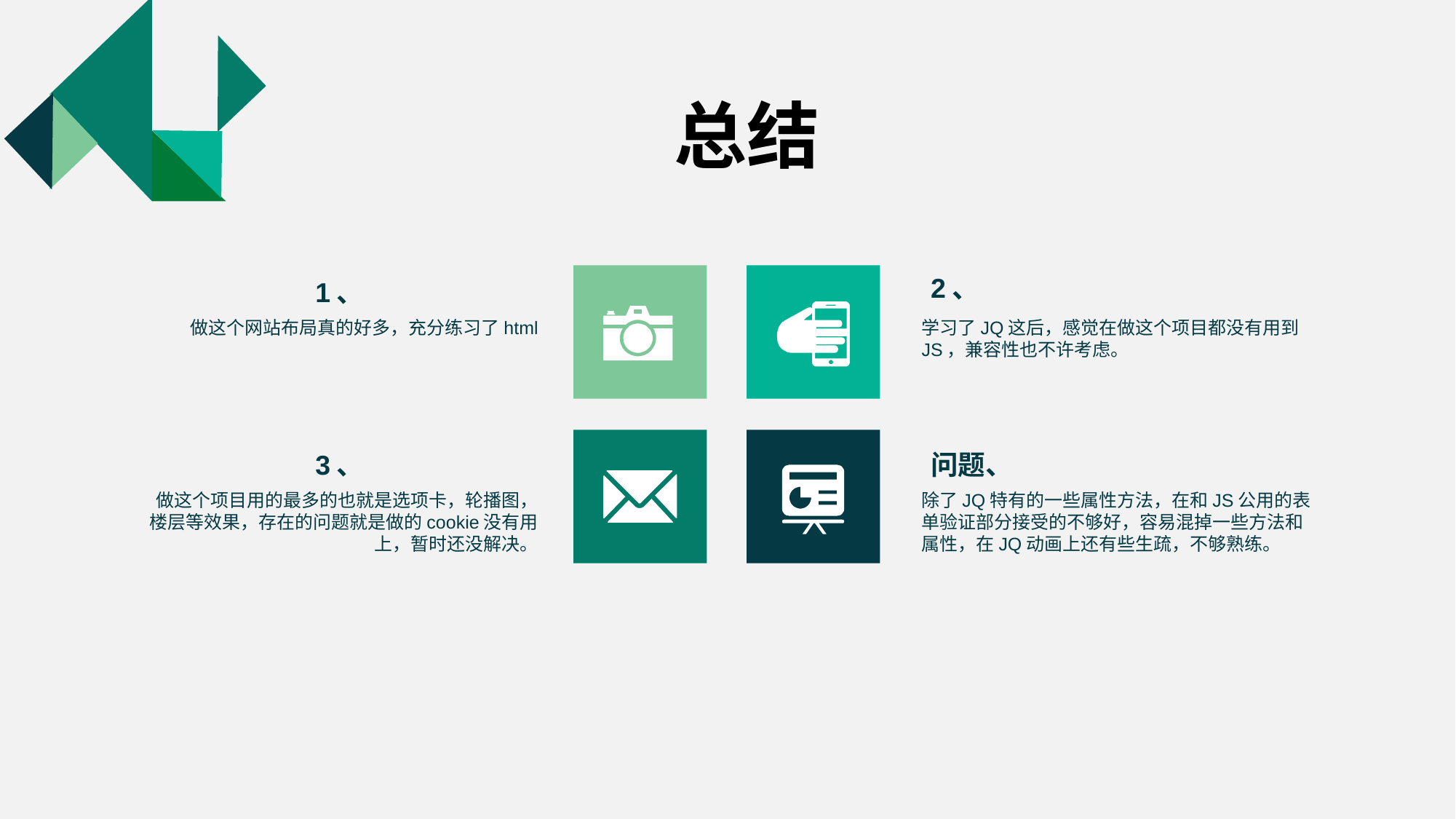

总结

2、
1、

学习了JQ这后，感觉在做这个项目都没有用到JS，兼容性也不许考虑。
做这个网站布局真的好多，充分练习了html

3、
问题、

做这个项目用的最多的也就是选项卡，轮播图，楼层等效果，存在的问题就是做的cookie没有用上，暂时还没解决。
除了JQ特有的一些属性方法，在和JS公用的表单验证部分接受的不够好，容易混掉一些方法和属性，在JQ动画上还有些生疏，不够熟练。